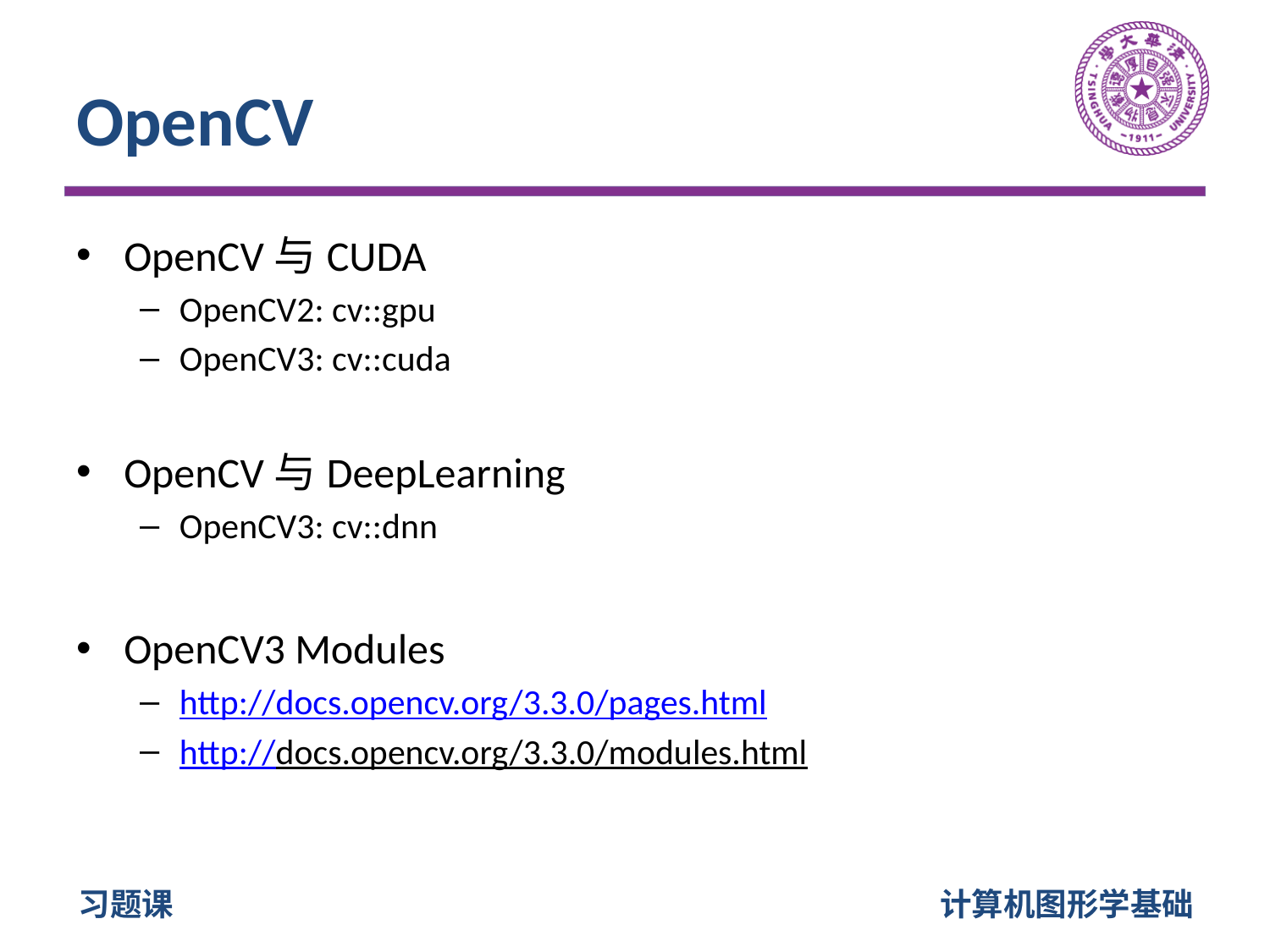

# OpenCV
OpenCV与CUDA
OpenCV2: cv::gpu
OpenCV3: cv::cuda

OpenCV与DeepLearning
OpenCV3: cv::dnn

OpenCV3 Modules
http://docs.opencv.org/3.3.0/pages.html
http://docs.opencv.org/3.3.0/modules.html